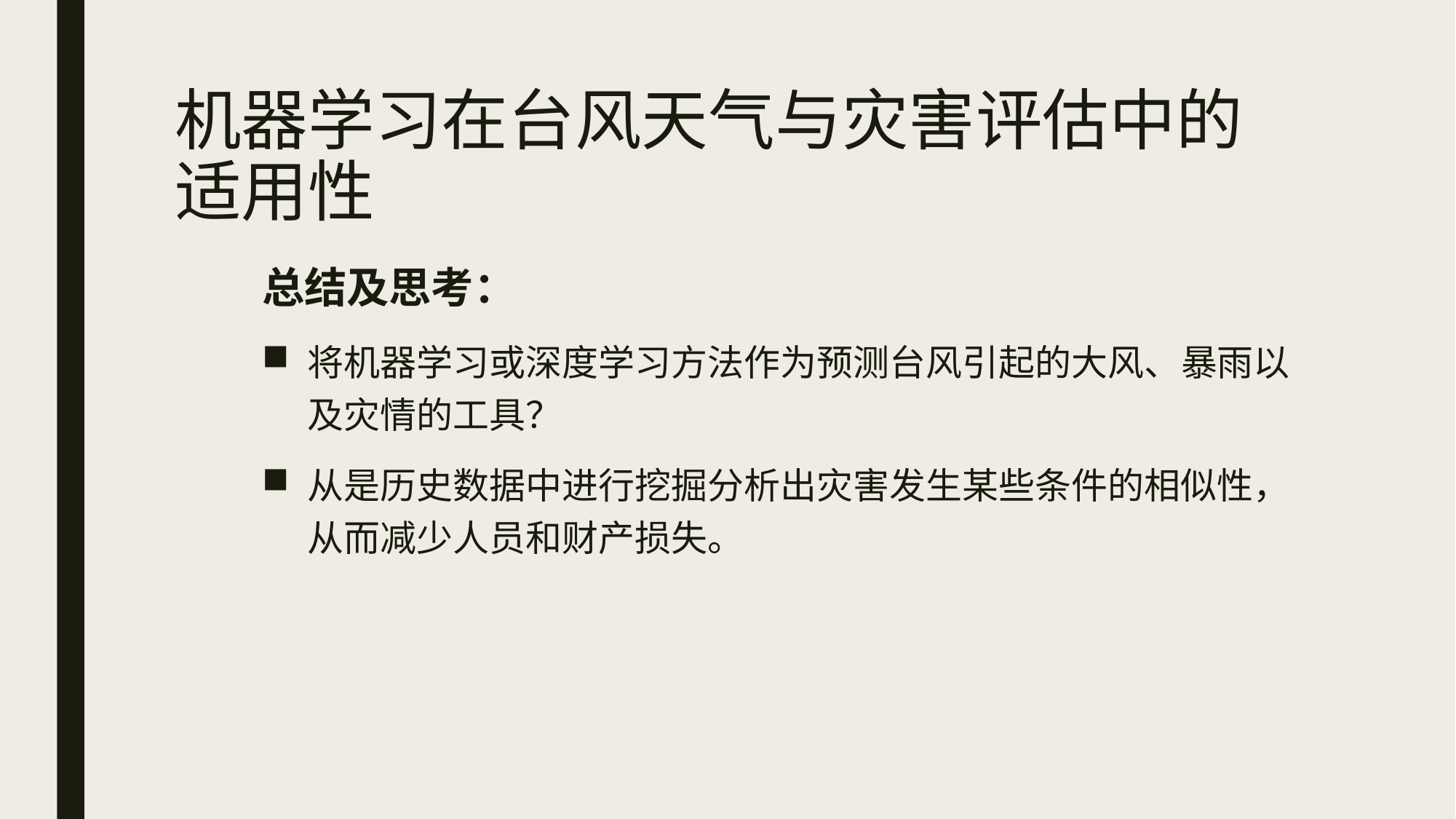

# 机器学习在台风天气与灾害评估中的适用性
总结及思考：
将机器学习或深度学习方法作为预测台风引起的大风、暴雨以及灾情的工具？
从是历史数据中进行挖掘分析出灾害发生某些条件的相似性，从而减少人员和财产损失。